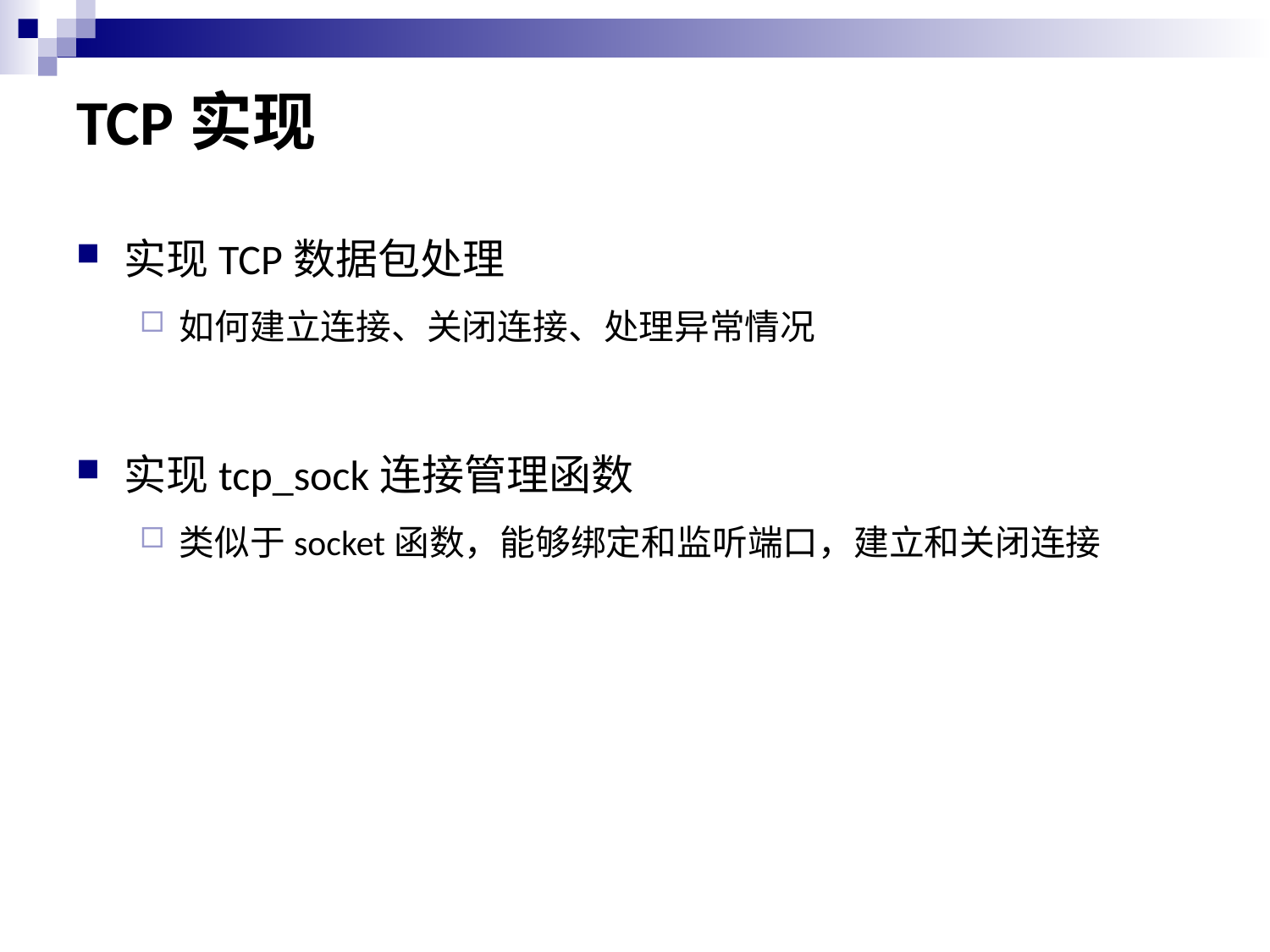

# TCP实现
实现TCP数据包处理
如何建立连接、关闭连接、处理异常情况

实现tcp_sock连接管理函数
类似于socket函数，能够绑定和监听端口，建立和关闭连接